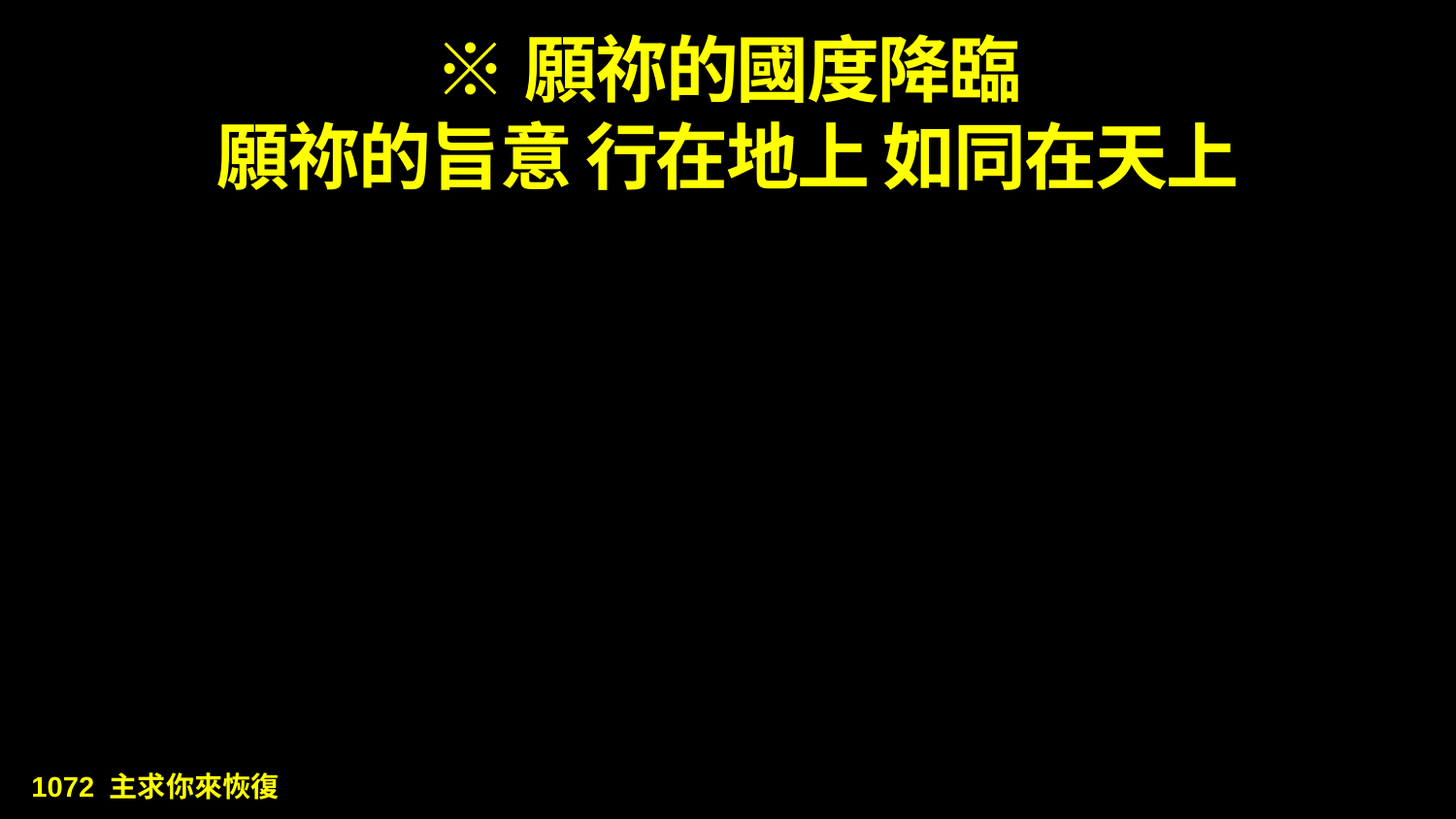

# ※願祢的國度降臨 願祢的旨意 行在地上 如同在天上
1072 主求你來恢復